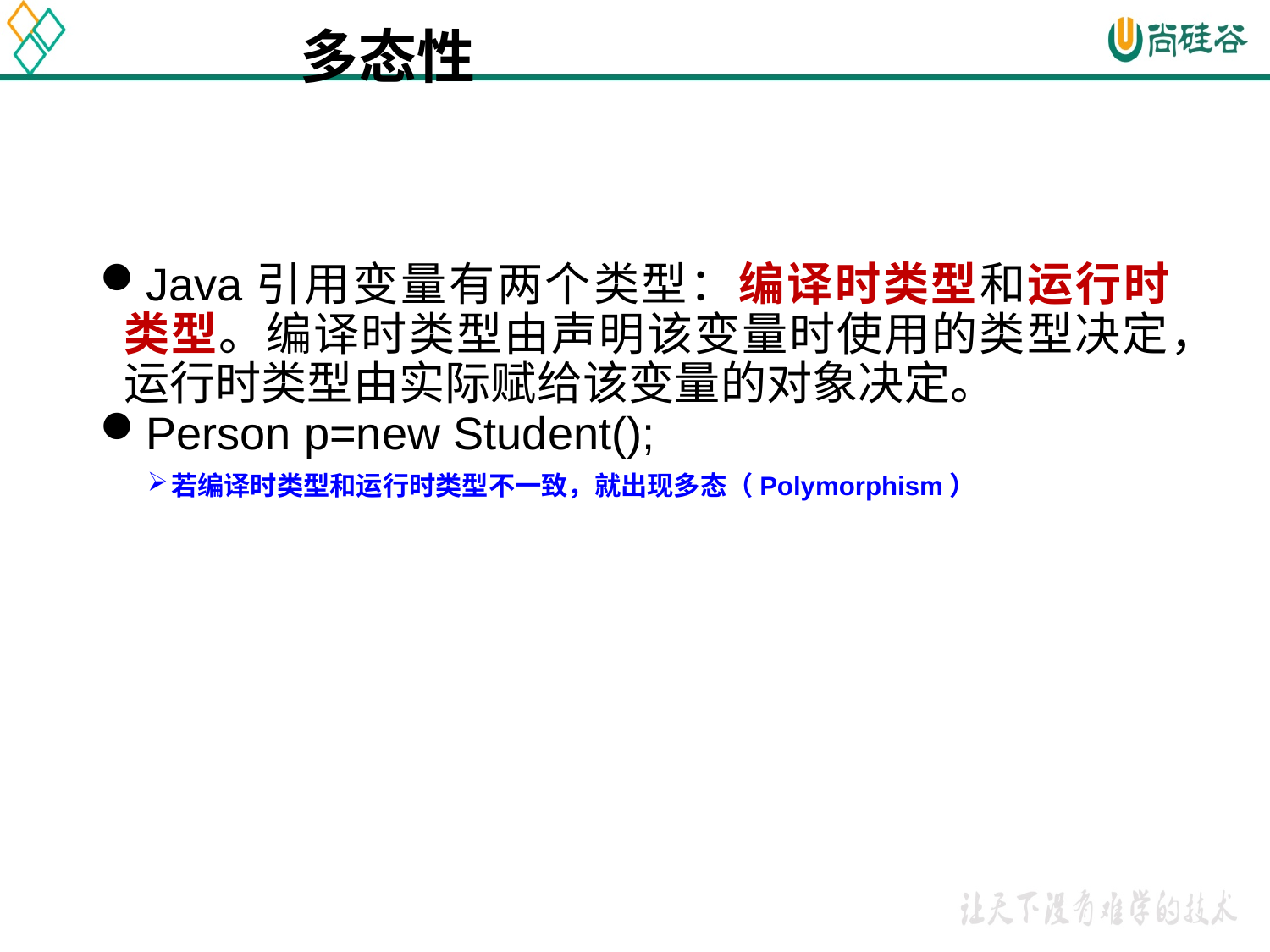

# 多态性
Java引用变量有两个类型：编译时类型和运行时类型。编译时类型由声明该变量时使用的类型决定，运行时类型由实际赋给该变量的对象决定。
Person p=new Student();
若编译时类型和运行时类型不一致，就出现多态（Polymorphism）